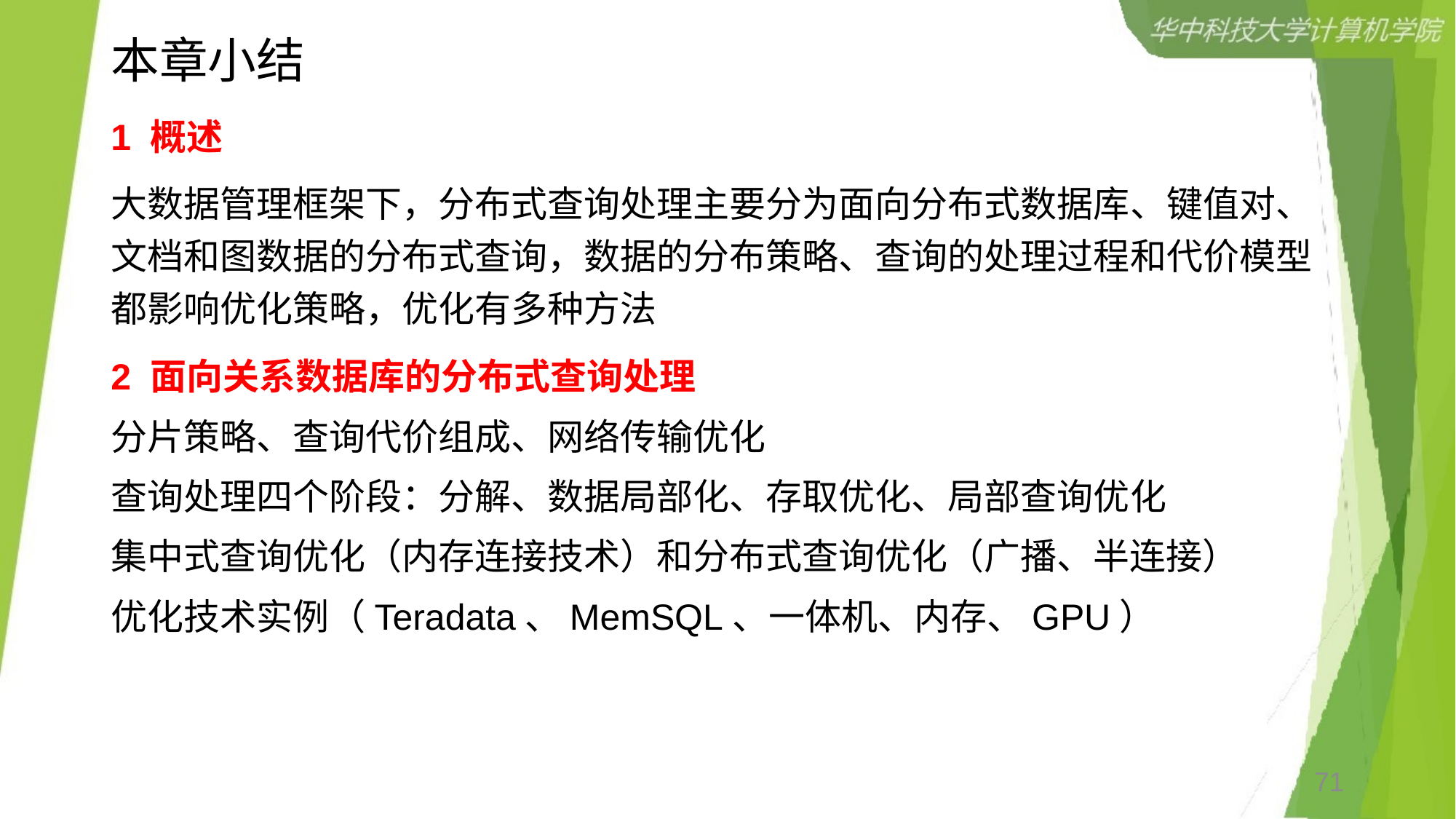

# 本章小结
1 概述
大数据管理框架下，分布式查询处理主要分为面向分布式数据库、键值对、文档和图数据的分布式查询，数据的分布策略、查询的处理过程和代价模型都影响优化策略，优化有多种方法
2 面向关系数据库的分布式查询处理
分片策略、查询代价组成、网络传输优化
查询处理四个阶段：分解、数据局部化、存取优化、局部查询优化
集中式查询优化（内存连接技术）和分布式查询优化（广播、半连接）
优化技术实例（Teradata、MemSQL、一体机、内存、GPU）
71